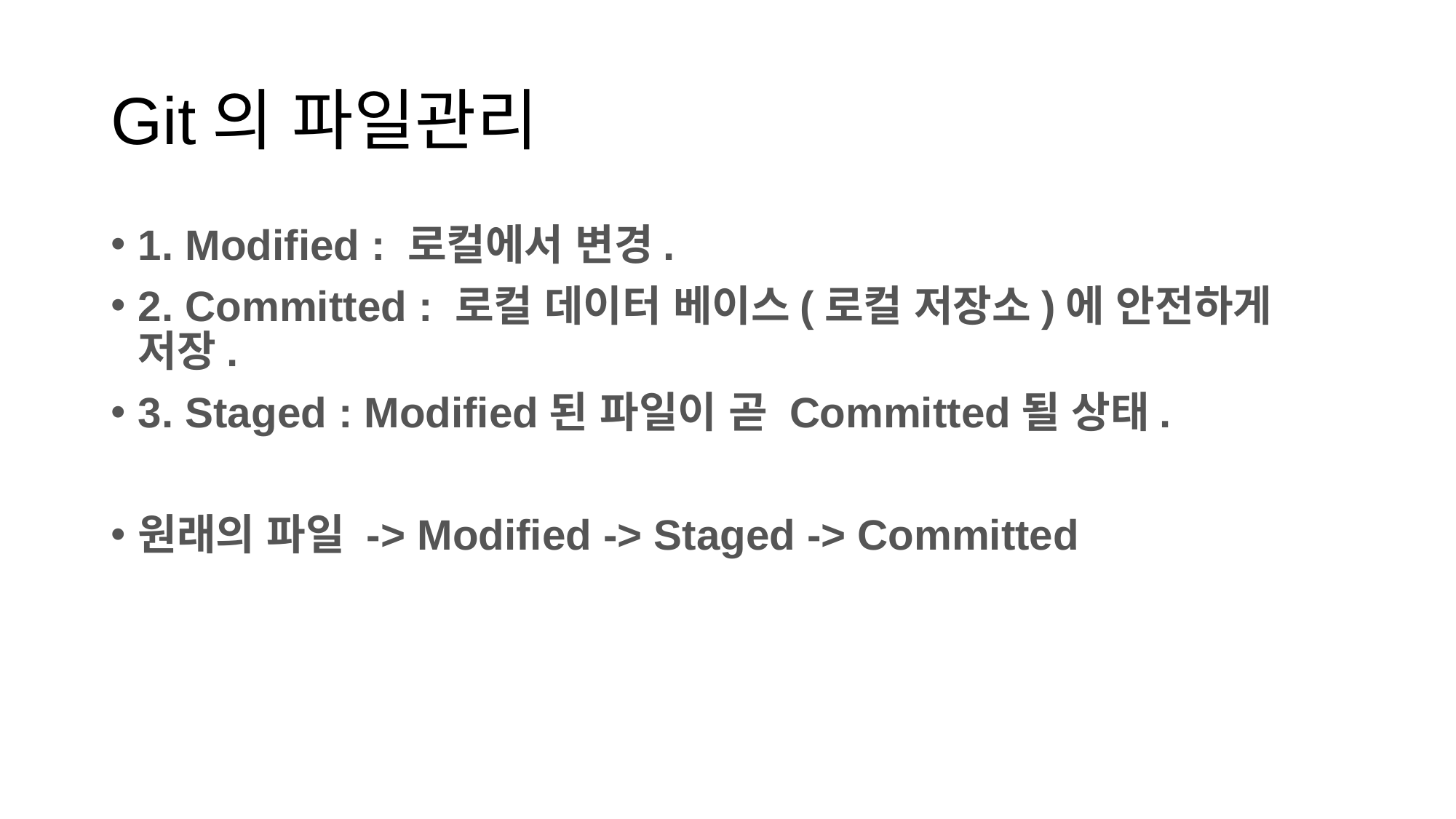

# Git의 파일관리
1. Modified : 로컬에서 변경.
2. Committed : 로컬 데이터 베이스(로컬 저장소)에 안전하게 저장.
3. Staged : Modified된 파일이 곧 Committed될 상태.

원래의 파일 -> Modified -> Staged -> Committed